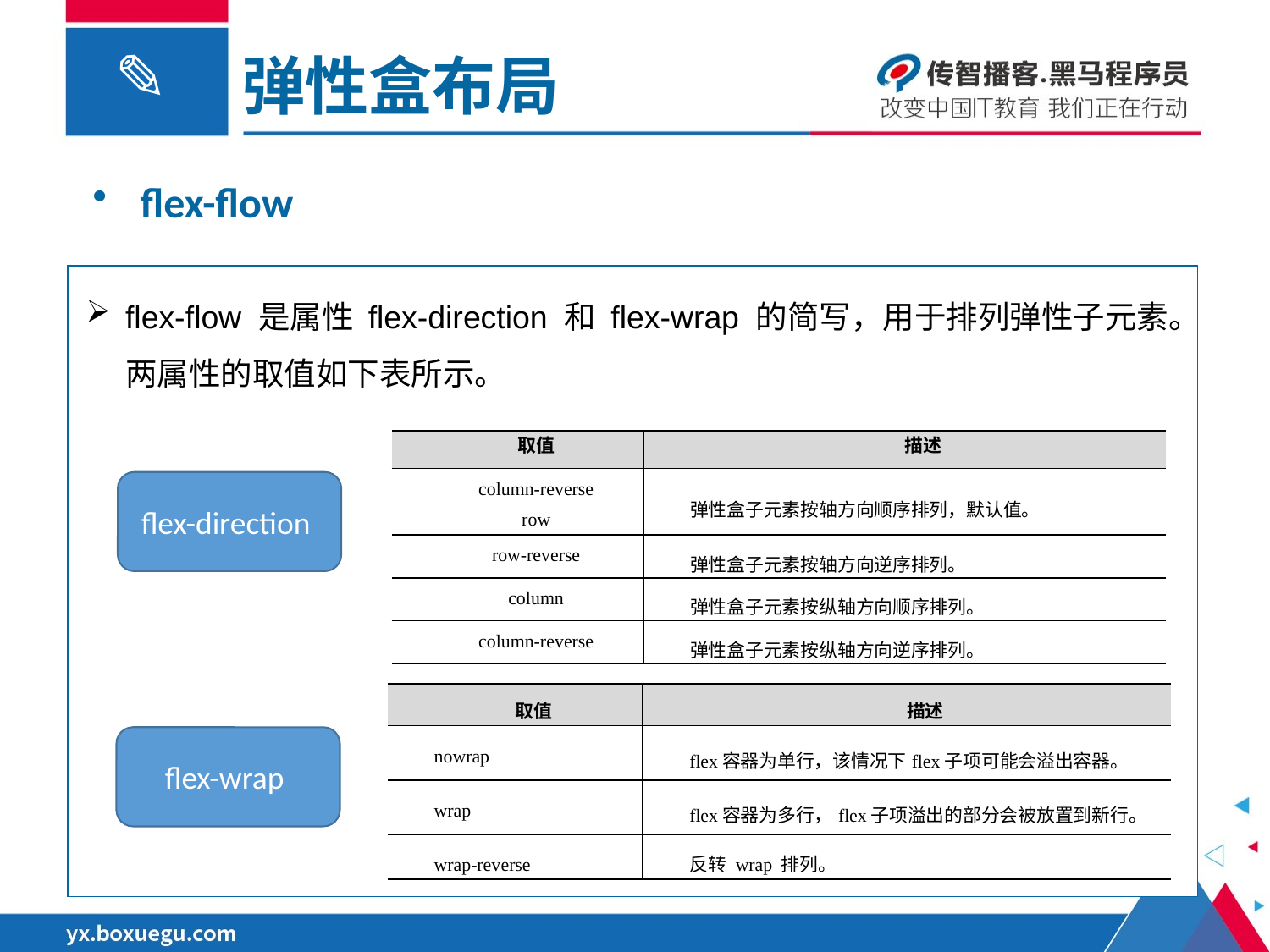

弹性盒布局
flex-flow

flex-flow 是属性 flex-direction 和 flex-wrap 的简写，用于排列弹性子元素。两属性的取值如下表所示。

| 取值 | 描述 |
| --- | --- |
| column-reverse row | 弹性盒子元素按轴方向顺序排列，默认值。 |
| row-reverse | 弹性盒子元素按轴方向逆序排列。 |
| column | 弹性盒子元素按纵轴方向顺序排列。 |
| column-reverse | 弹性盒子元素按纵轴方向逆序排列。 |
flex-direction
| 取值 | 描述 |
| --- | --- |
| nowrap | flex容器为单行，该情况下flex子项可能会溢出容器。 |
| wrap | flex容器为多行，flex子项溢出的部分会被放置到新行。 |
| wrap-reverse | 反转 wrap 排列。 |
flex-wrap